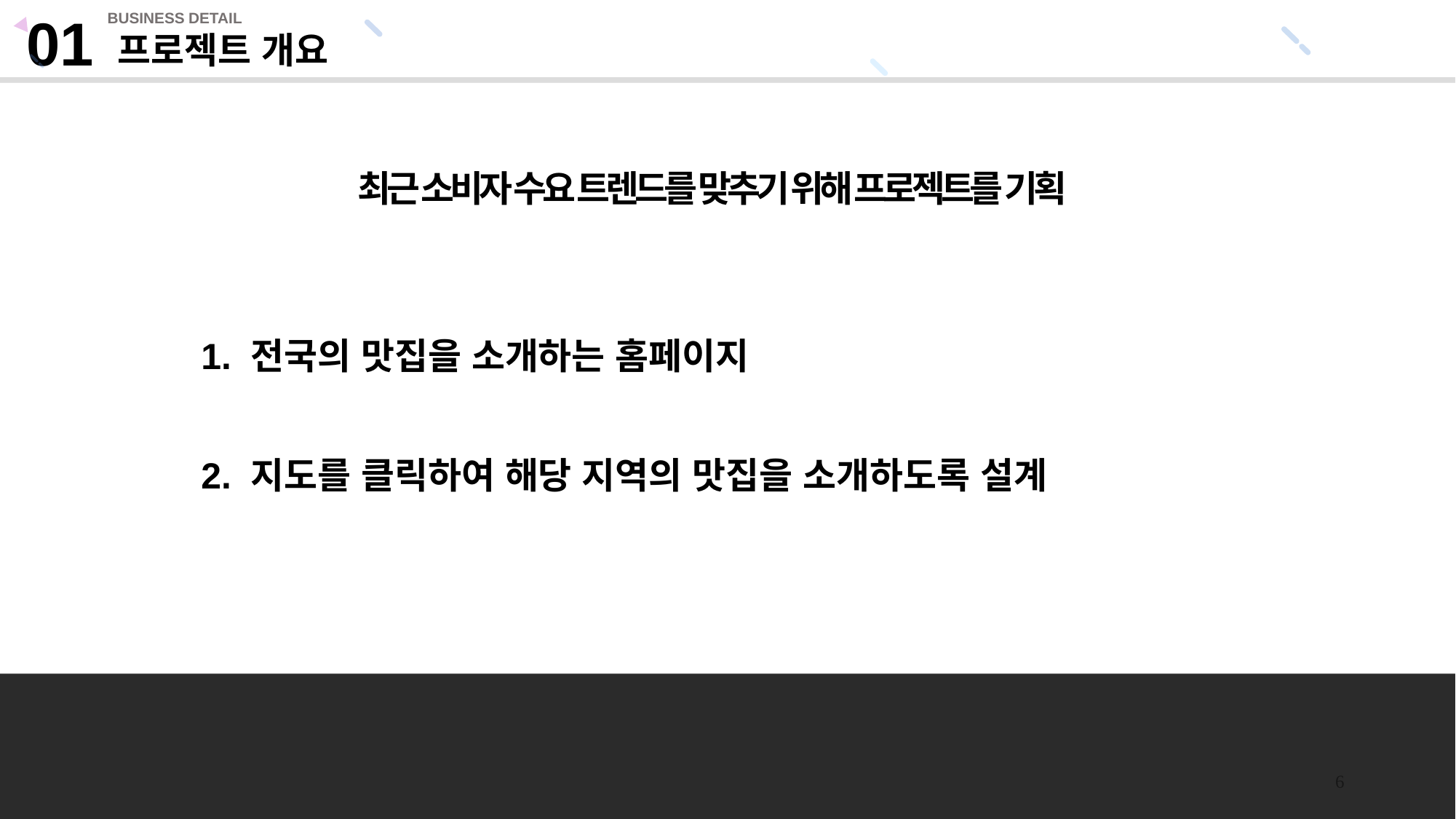

01
BUSINESS DETAIL

프로젝트 개요

최근 소비자 수요 트렌드를 맞추기 위해 프로젝트를 기획
1. 전국의 맛집을 소개하는 홈페이지
2. 지도를 클릭하여 해당 지역의 맛집을 소개하도록 설계

한눈에 알아보기 쉬운 홈페이지를 목표로 제작
6